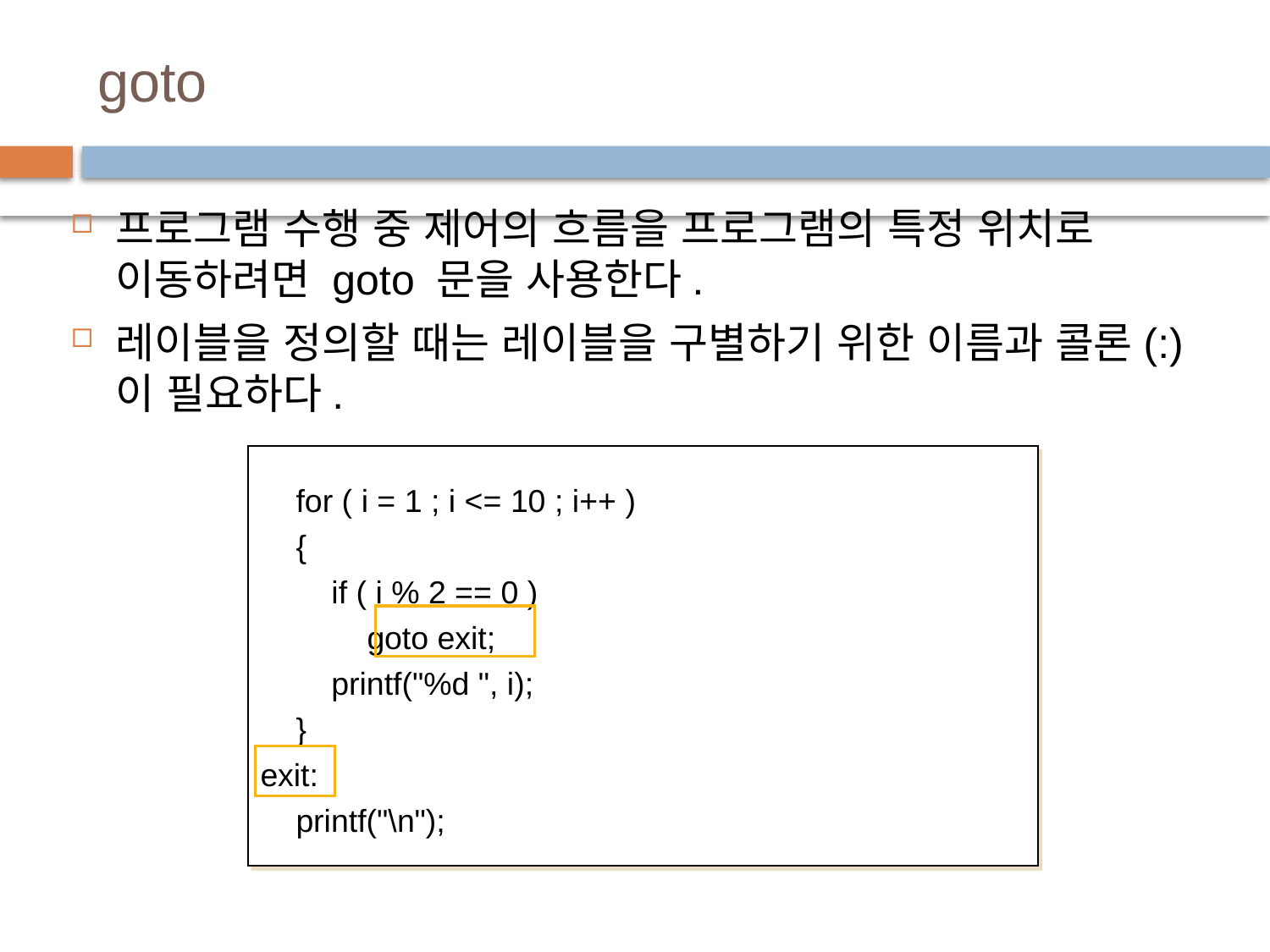

# goto
프로그램 수행 중 제어의 흐름을 프로그램의 특정 위치로 이동하려면 goto 문을 사용한다.
레이블을 정의할 때는 레이블을 구별하기 위한 이름과 콜론(:)이 필요하다.
    for ( i = 1 ; i <= 10 ; i++ )
    {
        if ( i % 2 == 0 )
            goto exit;
        printf("%d ", i);
    }
exit:
    printf("\n");